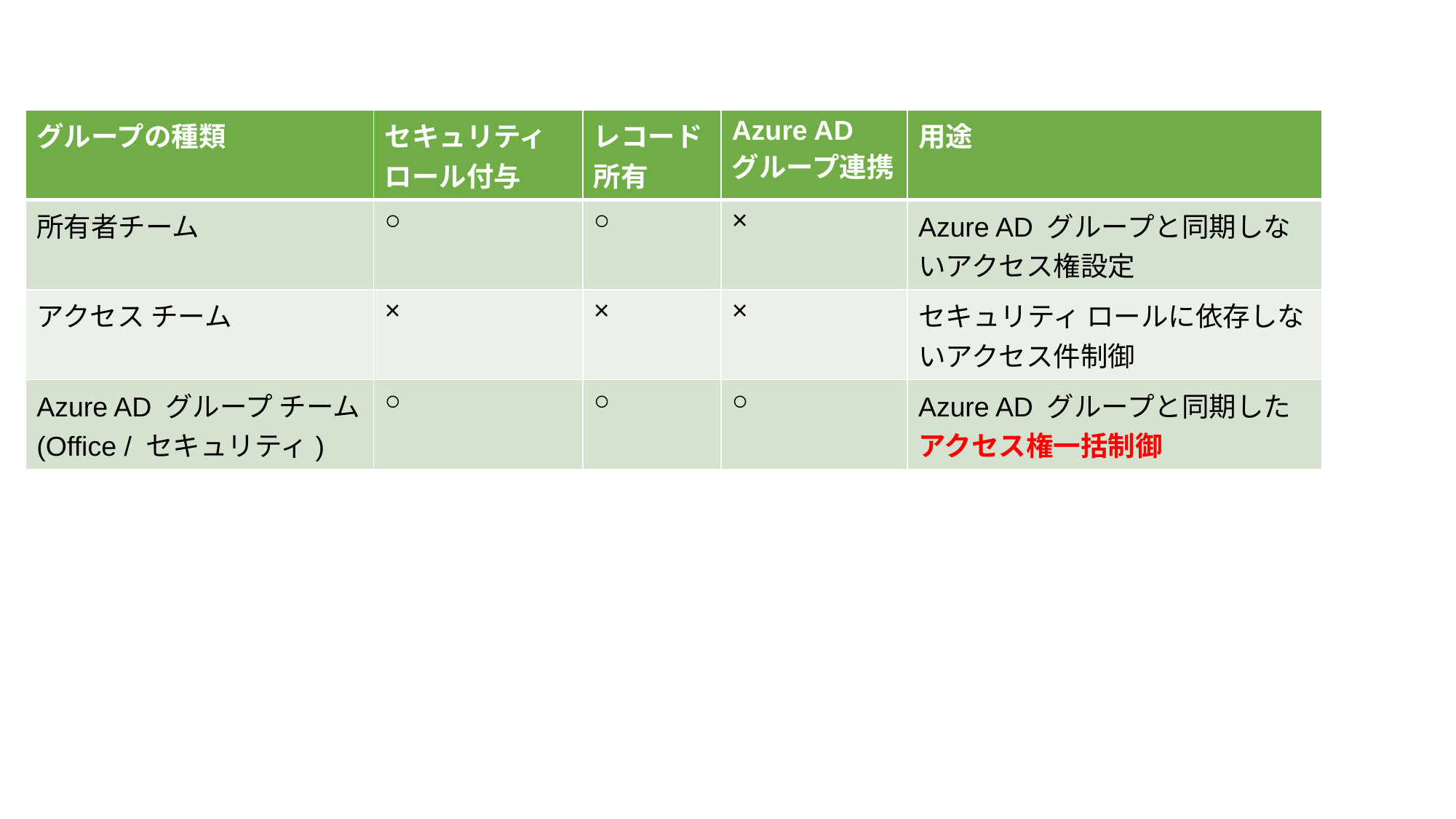

| グループの種類 | セキュリティ ロール付与 | レコード所有 | Azure AD グループ連携 | 用途 |
| --- | --- | --- | --- | --- |
| 所有者チーム | ○ | ○ | × | Azure AD グループと同期しないアクセス権設定 |
| アクセス チーム | × | × | × | セキュリティ ロールに依存しないアクセス件制御 |
| Azure AD グループ チーム (Office / セキュリティ) | ○ | ○ | ○ | Azure AD グループと同期したアクセス権一括制御 |